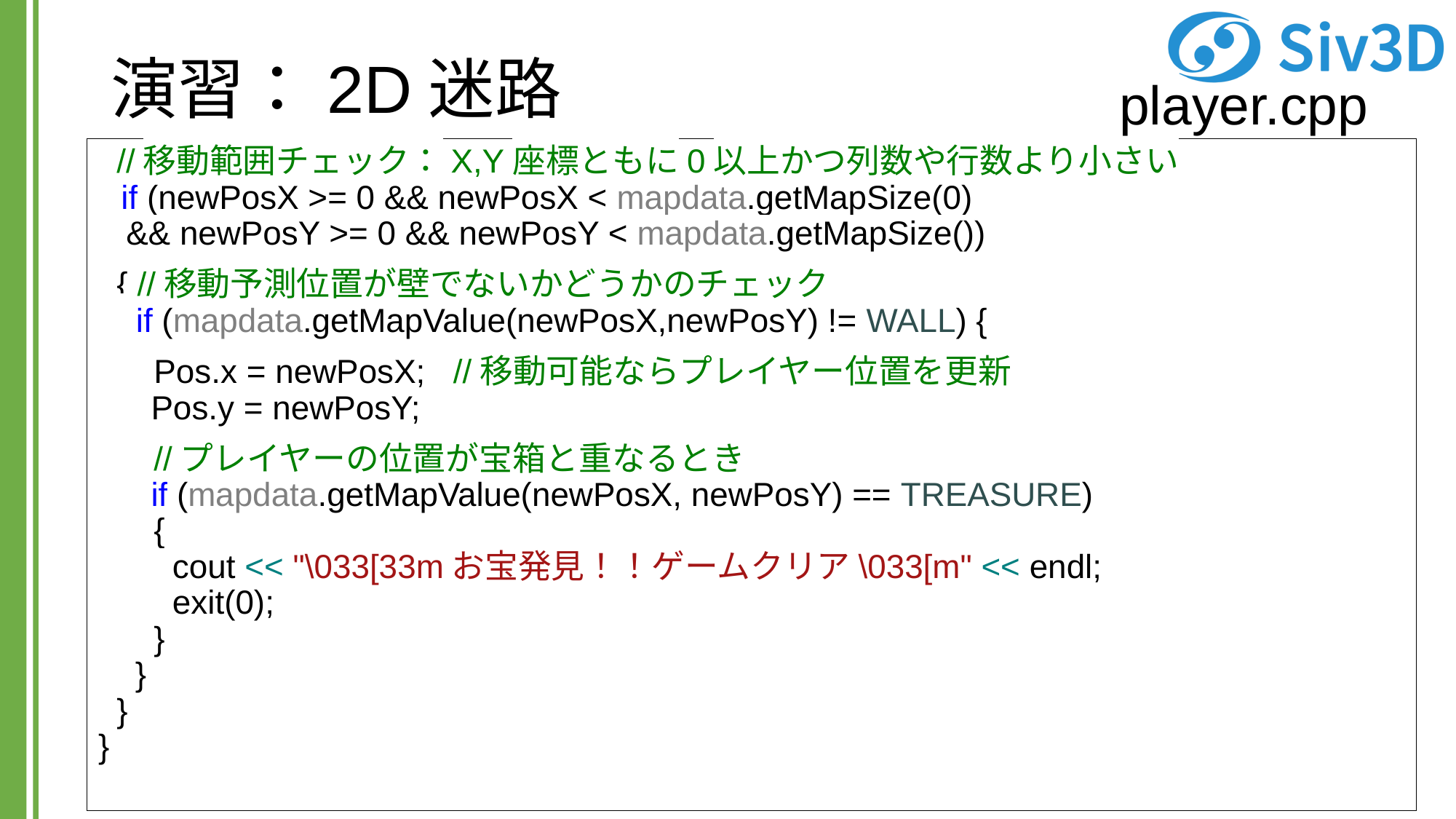

# 演習：2D迷路
player.cpp
  //移動範囲チェック：X,Y座標ともに0以上かつ列数や行数より小さい
  if (newPosX >= 0 && newPosX < mapdata.getMapSize(0)
   && newPosY >= 0 && newPosY < mapdata.getMapSize())
  { //移動予測位置が壁でないかどうかのチェック
    if (mapdata.getMapValue(newPosX,newPosY) != WALL) {
      Pos.x = newPosX;   //移動可能ならプレイヤー位置を更新
      Pos.y = newPosY;
      //プレイヤーの位置が宝箱と重なるとき
      if (mapdata.getMapValue(newPosX, newPosY) == TREASURE)
      {
        cout << "\033[33mお宝発見！！ゲームクリア\033[m" << endl;
        exit(0);
      }
    }
  }
}